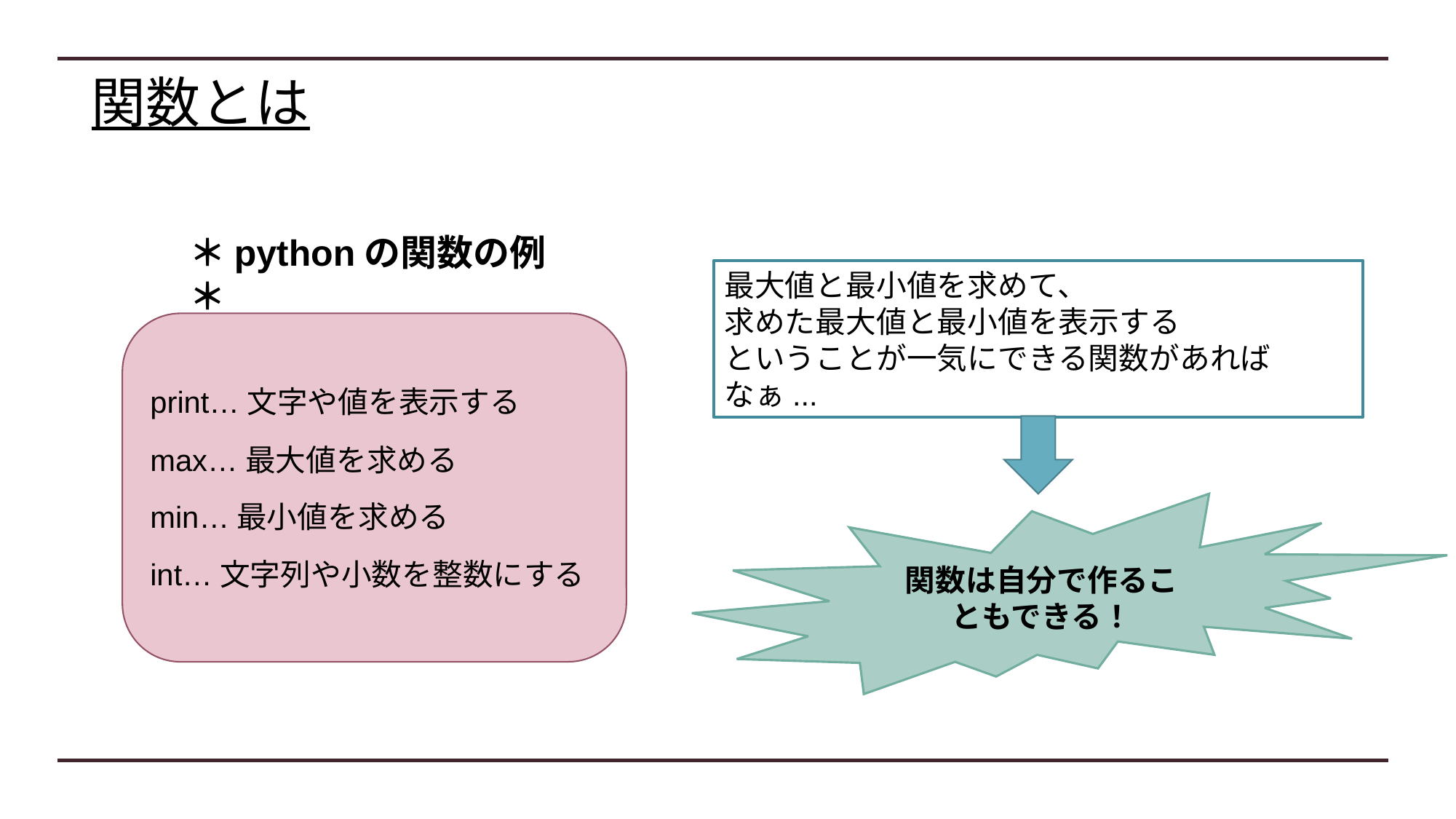

関数とは
＊pythonの関数の例＊
最大値と最小値を求めて、
求めた最大値と最小値を表示する
ということが一気にできる関数があればなぁ...
print…文字や値を表示する

max…最大値を求める

min…最小値を求める

int…文字列や小数を整数にする

関数は自分で作ることもできる！